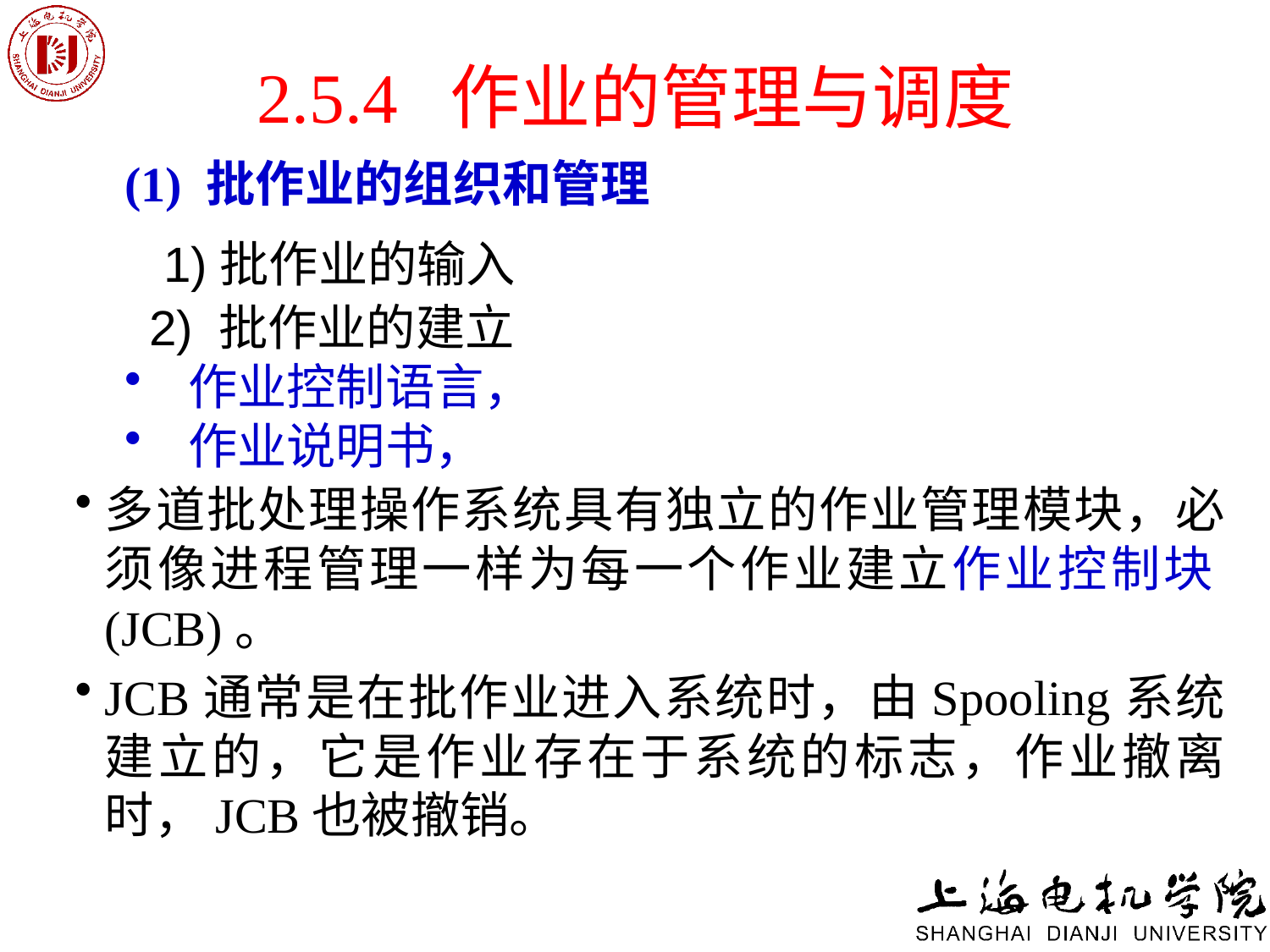

# 2.5.4  作业的管理与调度
(1) 批作业的组织和管理
  1)批作业的输入
  2) 批作业的建立
作业控制语言，
作业说明书，
多道批处理操作系统具有独立的作业管理模块，必须像进程管理一样为每一个作业建立作业控制块(JCB)。
JCB通常是在批作业进入系统时，由Spooling系统建立的，它是作业存在于系统的标志，作业撤离时，JCB也被撤销。